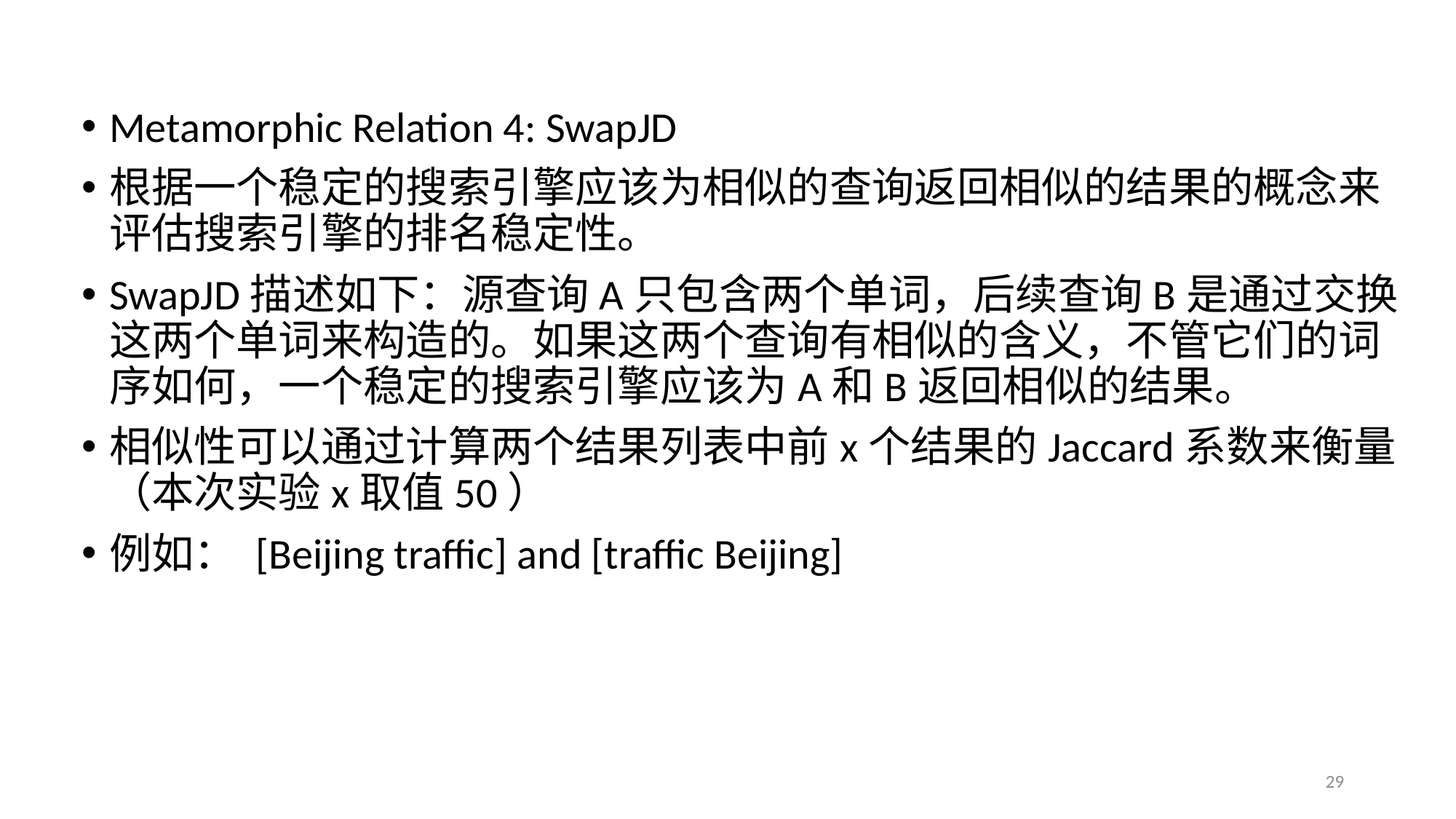

Metamorphic Relation 4: SwapJD
根据一个稳定的搜索引擎应该为相似的查询返回相似的结果的概念来评估搜索引擎的排名稳定性。
SwapJD描述如下：源查询A只包含两个单词，后续查询B是通过交换这两个单词来构造的。如果这两个查询有相似的含义，不管它们的词序如何，一个稳定的搜索引擎应该为A和B返回相似的结果。
相似性可以通过计算两个结果列表中前x个结果的Jaccard系数来衡量 （本次实验x取值50）
例如： [Beijing traffic] and [traffic Beijing]

29